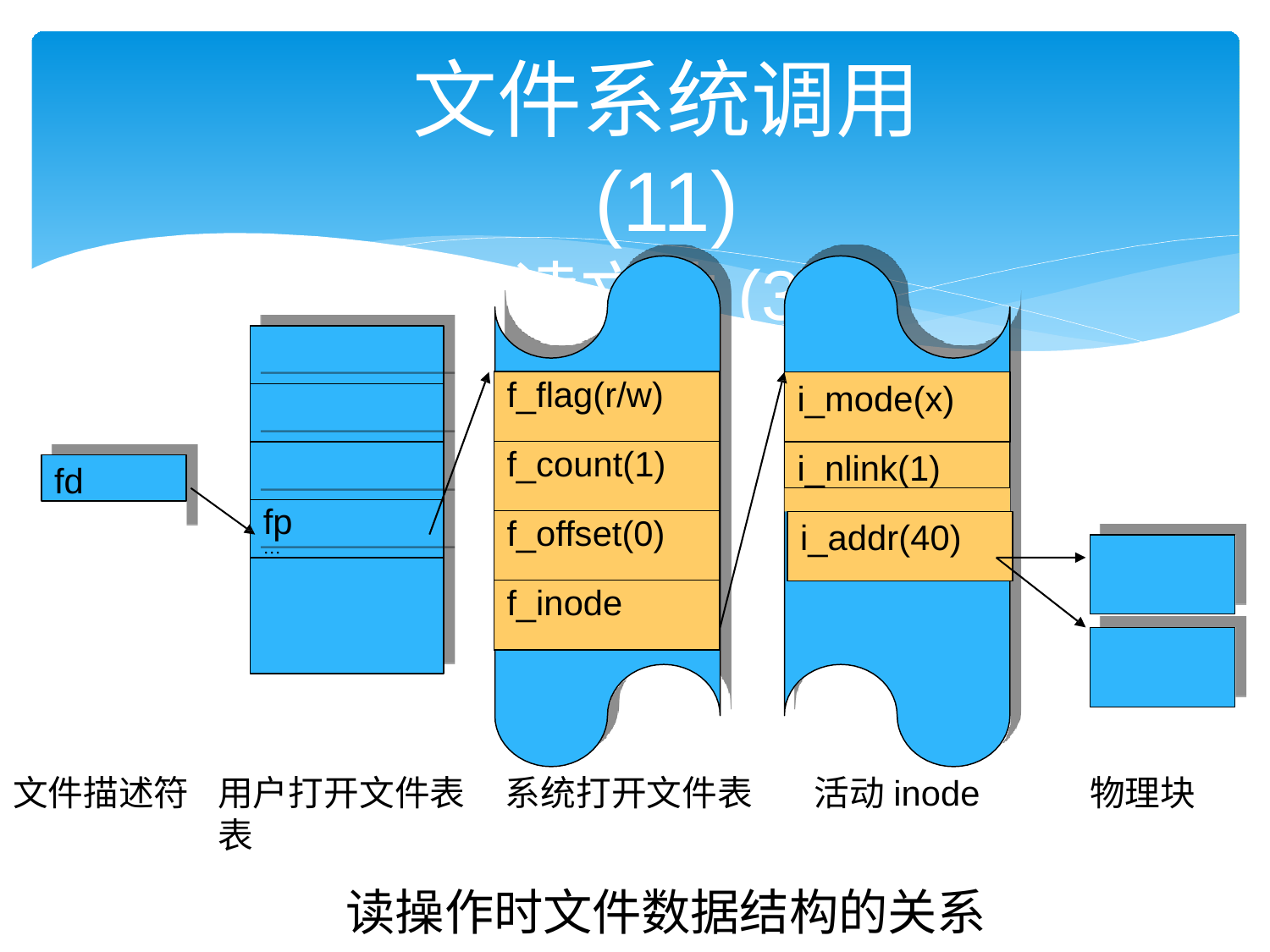

# 文件系统调用 (11)
读文件(3)

| f\_flag(r/w) |
| --- |
| f\_count(1) |
| f\_offset(0) |
| f\_inode |

i_mode(x)
f_flag(r/w)
f_flag(r/w)

i_nlink(1)

f_count(1)
f_count(1)
fd

fp
…

i_addr(40)

用户打开文件表	系统打开文件表	活动inode表
读操作时文件数据结构的关系
文件描述符
物理块